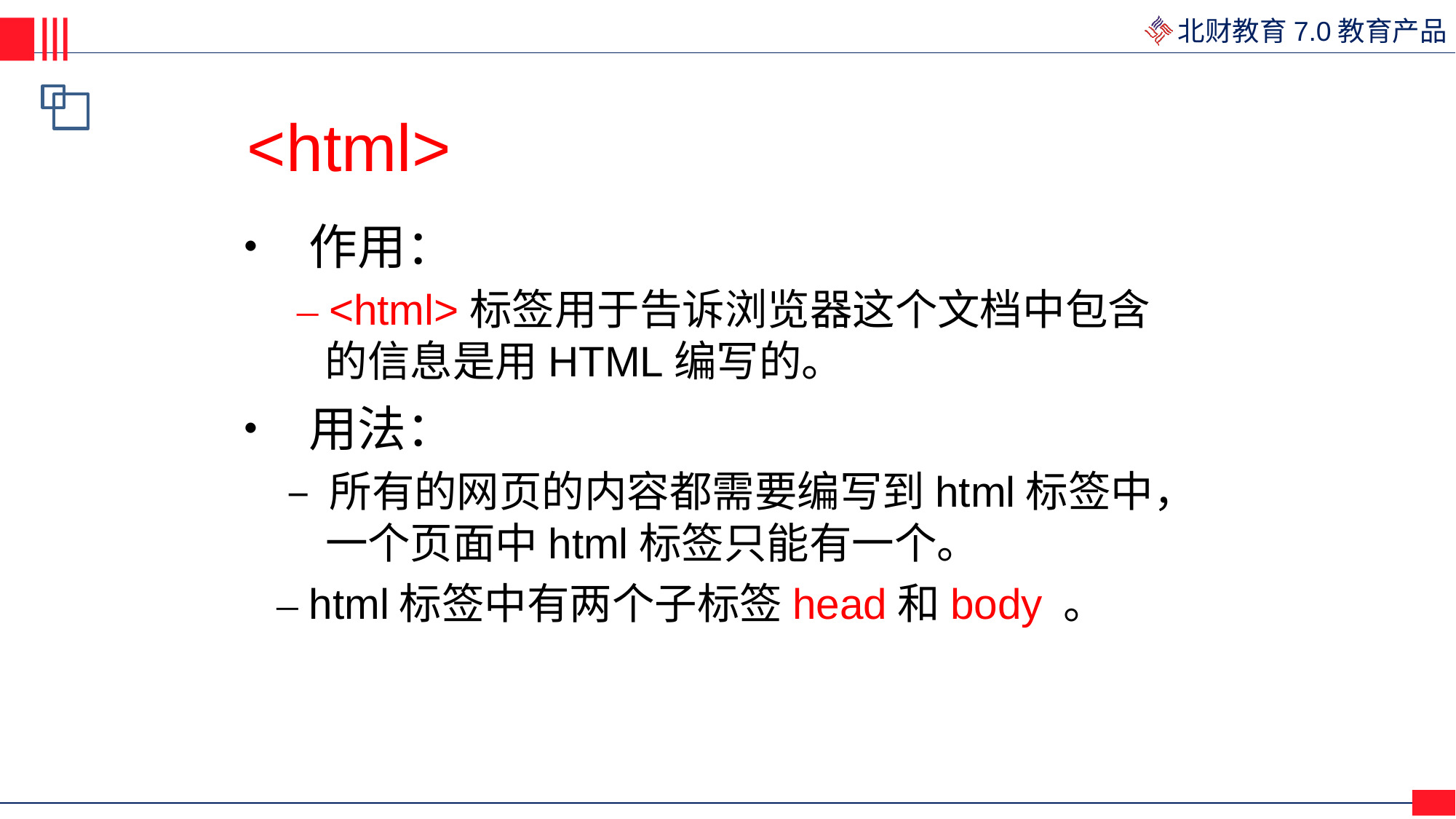

<html>
•  作用：
– <html>标签用于告诉浏览器这个文档中包含
的信息是用HTML编写的。
•  用法：
– 所有的网页的内容都需要编写到html标签中，
一个页面中html标签只能有一个。
– html标签中有两个子标签head和body 。